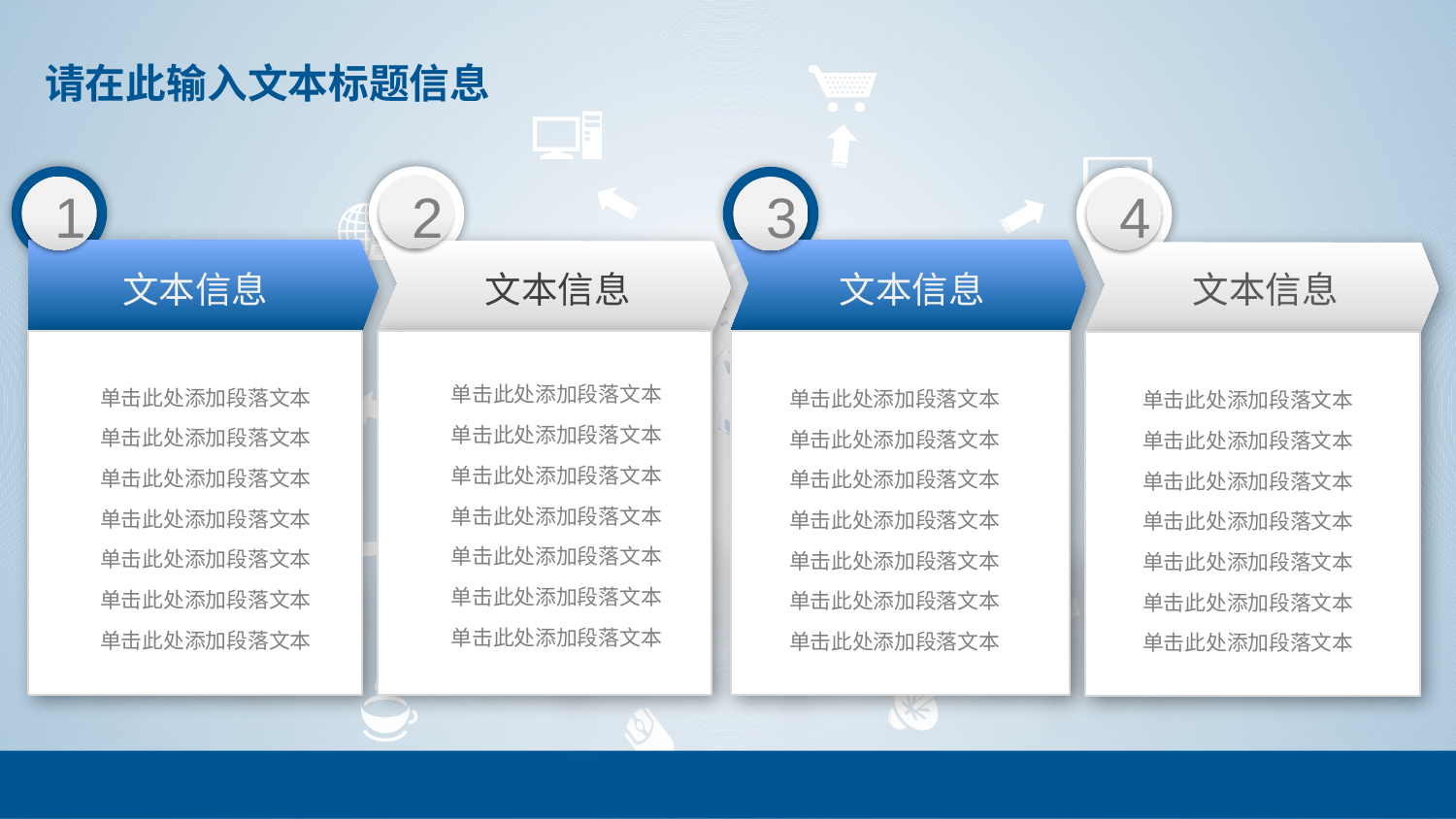

1
2
3
4
文本信息
文本信息
文本信息
文本信息
单击此处添加段落文本
单击此处添加段落文本
单击此处添加段落文本
单击此处添加段落文本
单击此处添加段落文本
单击此处添加段落文本
单击此处添加段落文本
单击此处添加段落文本
单击此处添加段落文本
单击此处添加段落文本
单击此处添加段落文本
单击此处添加段落文本
单击此处添加段落文本
单击此处添加段落文本
单击此处添加段落文本
单击此处添加段落文本
单击此处添加段落文本
单击此处添加段落文本
单击此处添加段落文本
单击此处添加段落文本
单击此处添加段落文本
单击此处添加段落文本
单击此处添加段落文本
单击此处添加段落文本
单击此处添加段落文本
单击此处添加段落文本
单击此处添加段落文本
单击此处添加段落文本